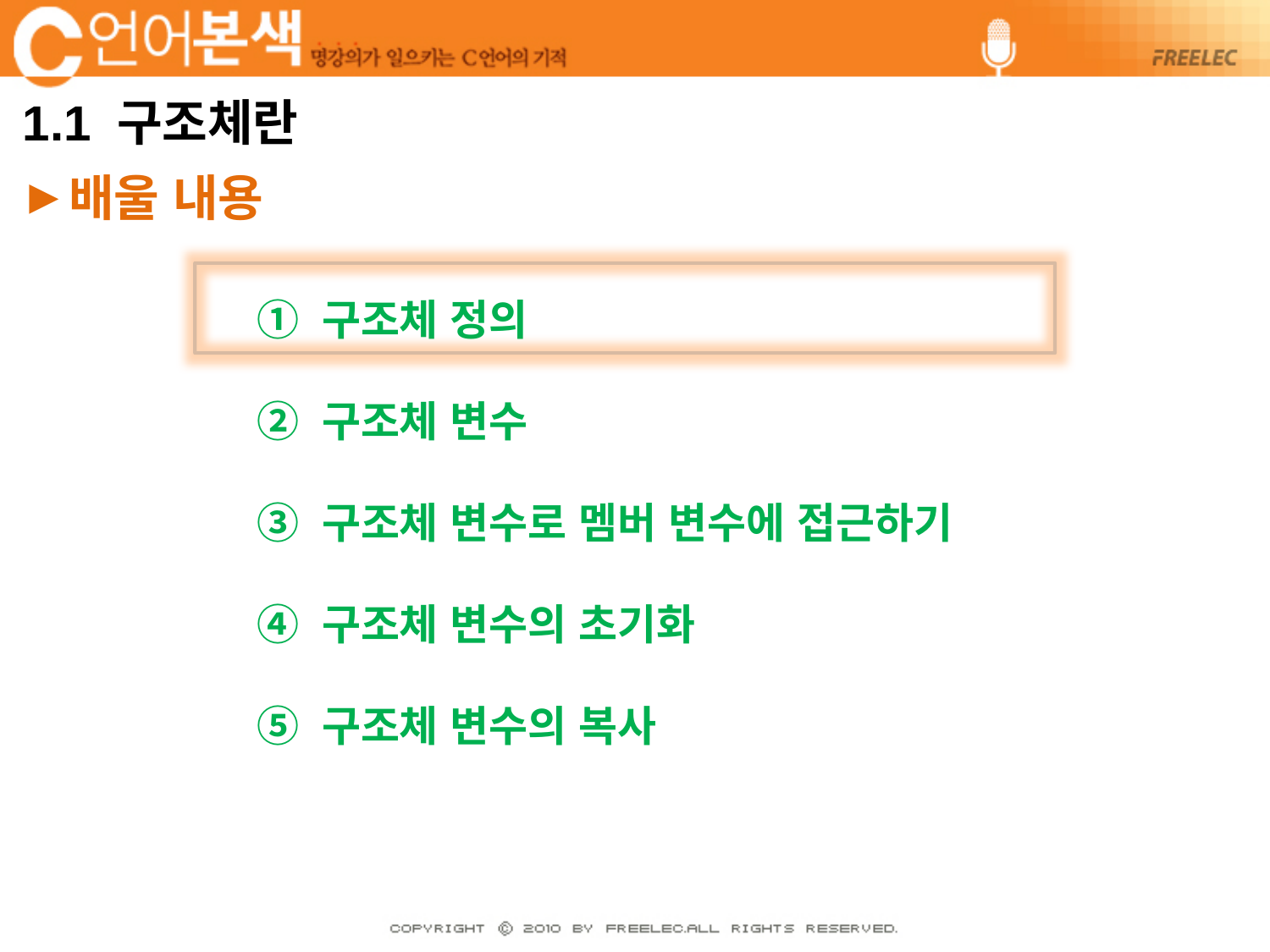

# 1.1 구조체란
배울 내용

① 구조체 정의
② 구조체 변수
③ 구조체 변수로 멤버 변수에 접근하기
④ 구조체 변수의 초기화
⑤ 구조체 변수의 복사